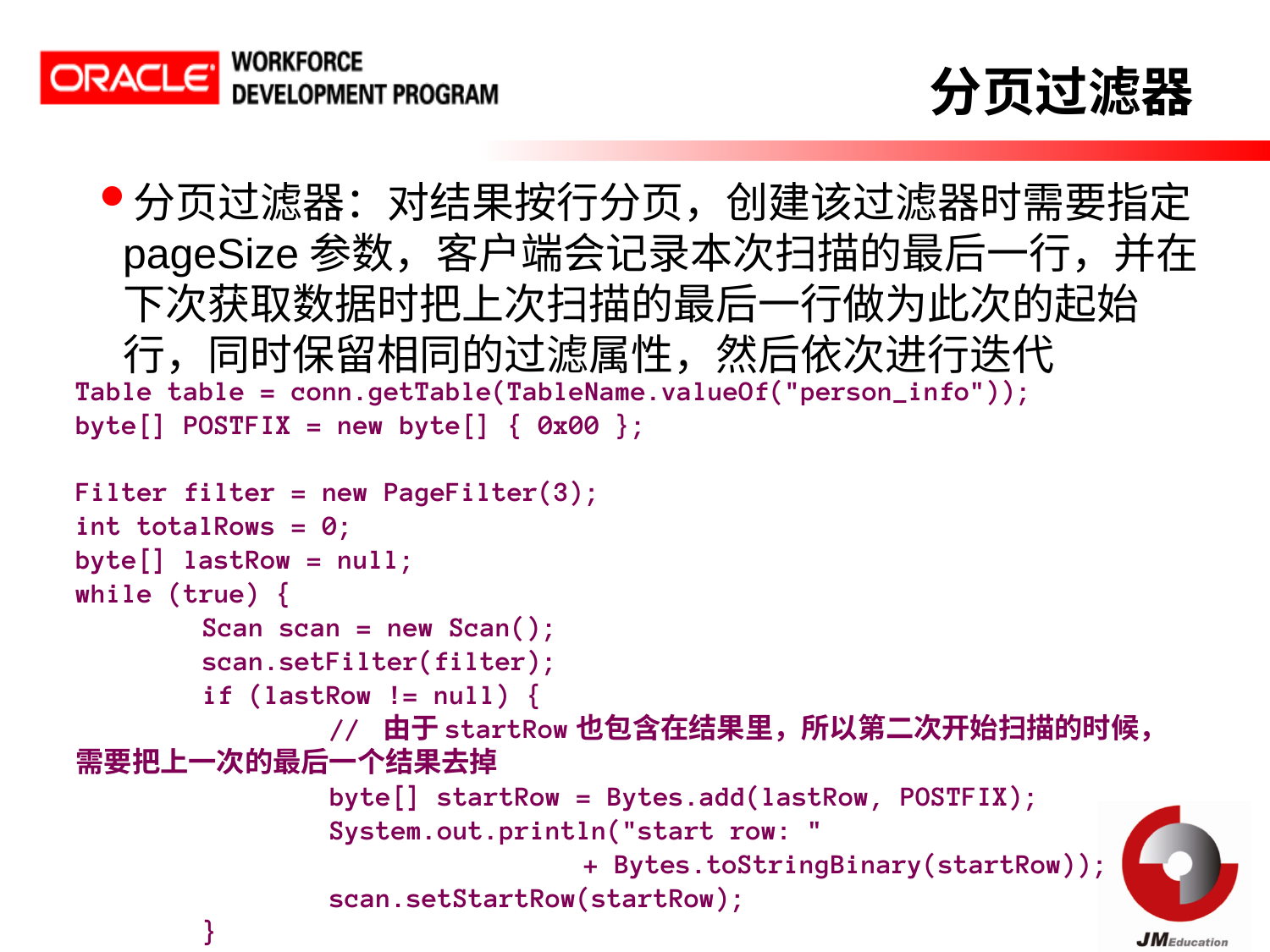

分页过滤器
分页过滤器：对结果按行分页，创建该过滤器时需要指定pageSize参数，客户端会记录本次扫描的最后一行，并在下次获取数据时把上次扫描的最后一行做为此次的起始行，同时保留相同的过滤属性，然后依次进行迭代
Table table = conn.getTable(TableName.valueOf("person_info"));
byte[] POSTFIX = new byte[] { 0x00 };

Filter filter = new PageFilter(3);
int totalRows = 0;
byte[] lastRow = null;
while (true) {
	Scan scan = new Scan();
	scan.setFilter(filter);
	if (lastRow != null) {
		// 由于startRow也包含在结果里，所以第二次开始扫描的时候，需要把上一次的最后一个结果去掉
		byte[] startRow = Bytes.add(lastRow, POSTFIX);
		System.out.println("start row: "
				+ Bytes.toStringBinary(startRow));
		scan.setStartRow(startRow);
	}